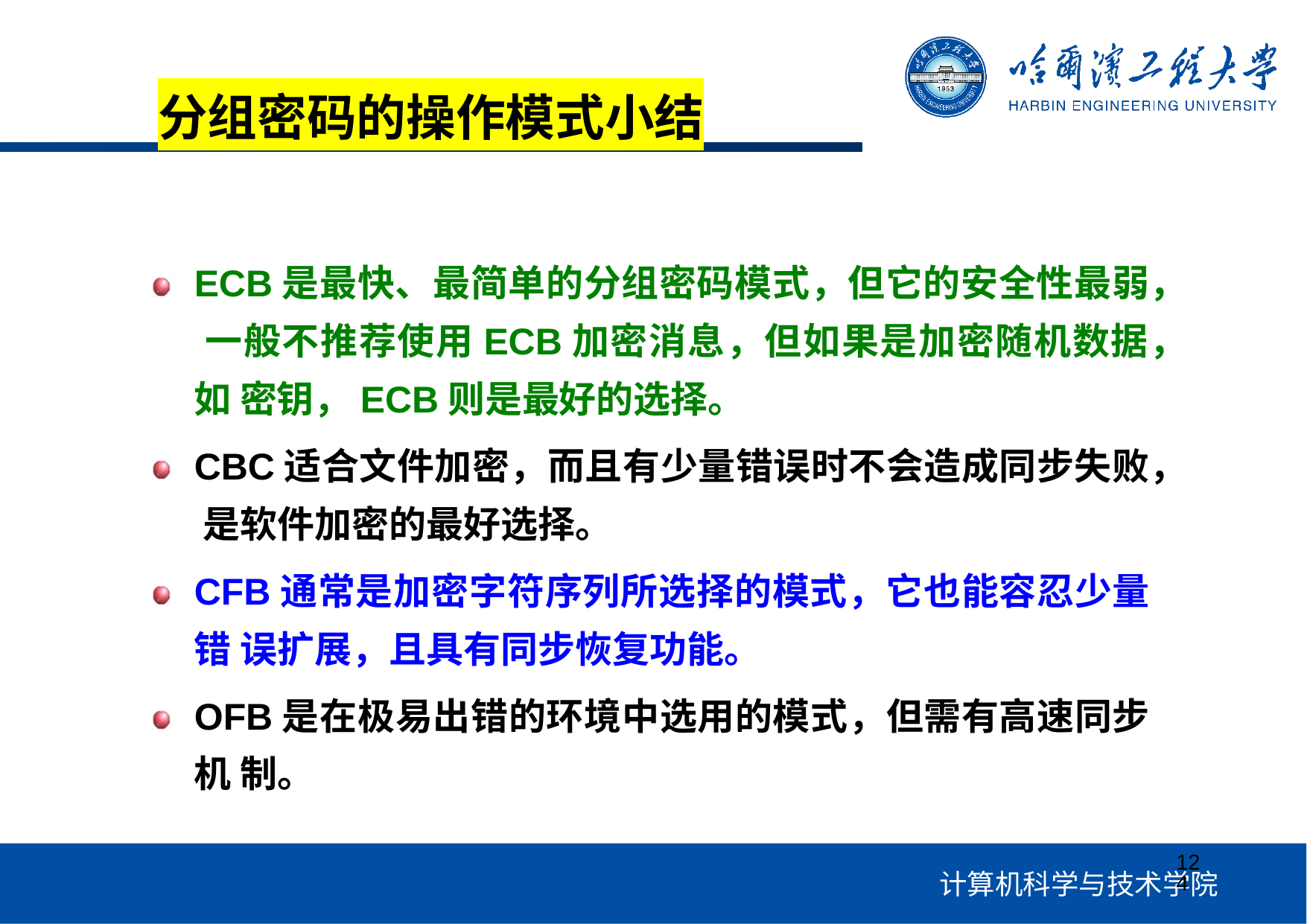

# 分组密码的操作模式小结
ECB是最快、最简单的分组密码模式，但它的安全性最弱， 一般不推荐使用ECB加密消息，但如果是加密随机数据，如 密钥，ECB则是最好的选择。
CBC适合文件加密，而且有少量错误时不会造成同步失败， 是软件加密的最好选择。
CFB通常是加密字符序列所选择的模式，它也能容忍少量错 误扩展，且具有同步恢复功能。
OFB是在极易出错的环境中选用的模式，但需有高速同步机 制。

124